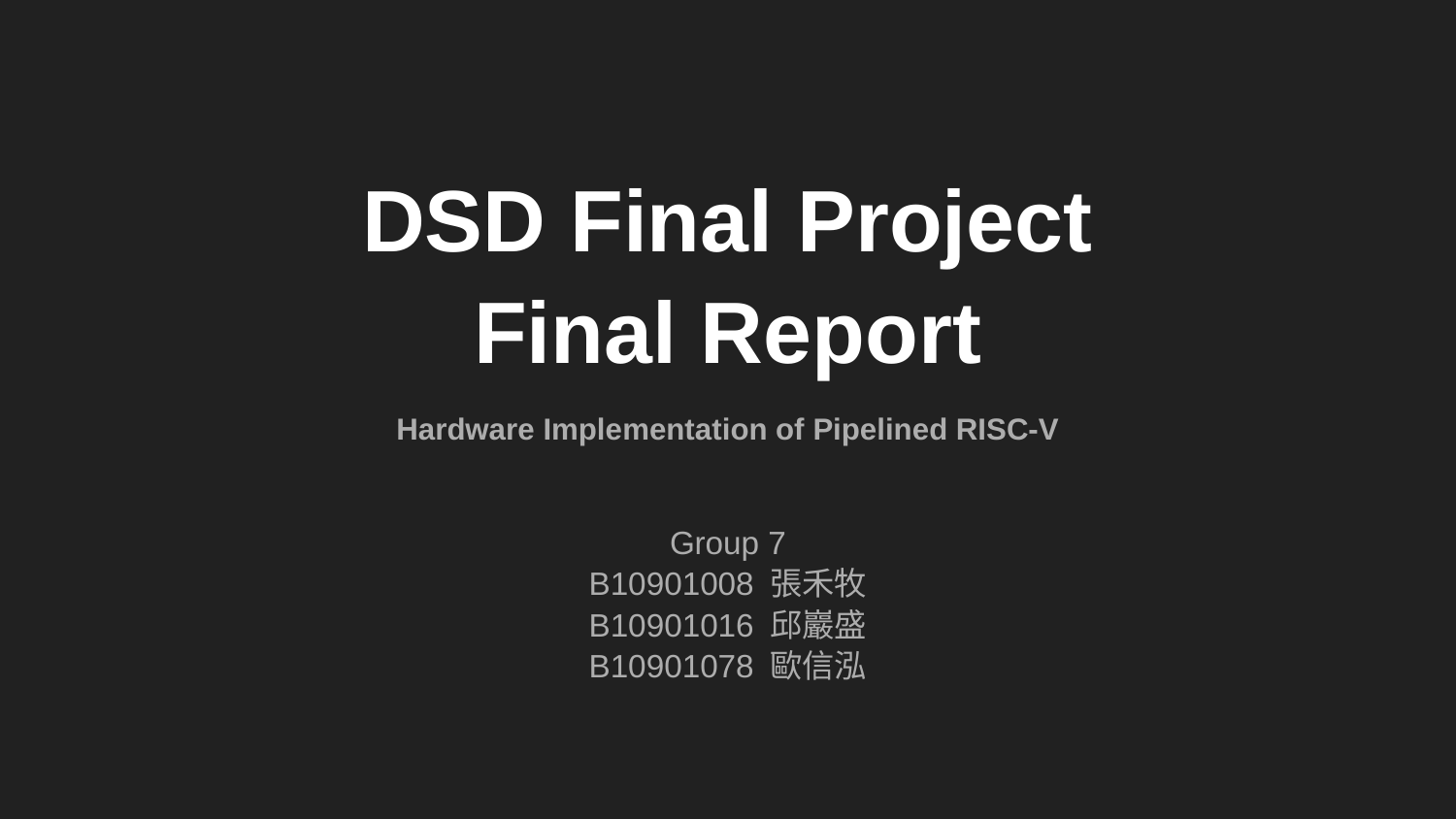

# DSD Final Project
Final Report
Hardware Implementation of Pipelined RISC-V
Group 7
B10901008 張禾牧
B10901016 邱巖盛
B10901078 歐信泓